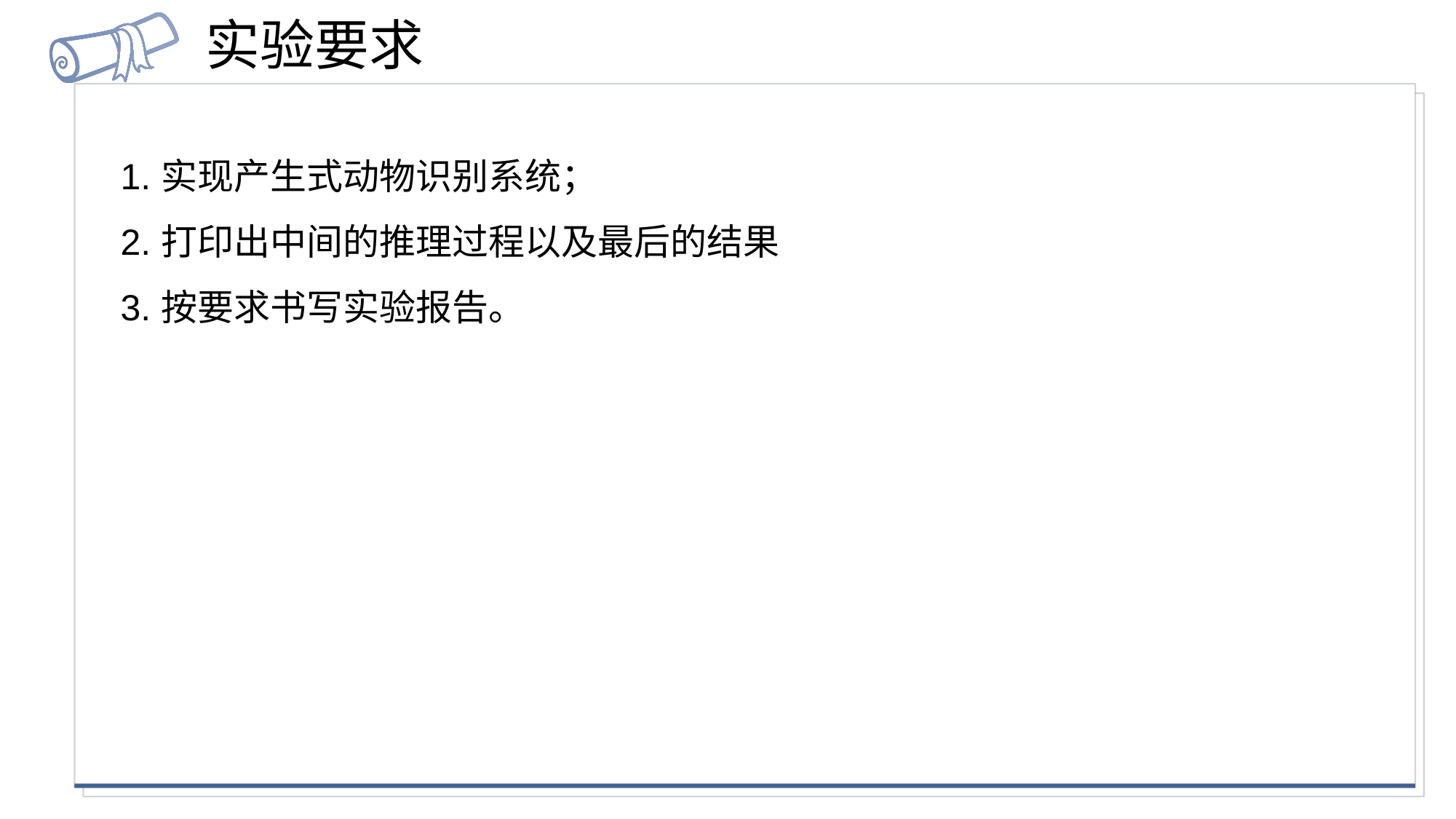

实验要求
实现产生式动物识别系统；
打印出中间的推理过程以及最后的结果
按要求书写实验报告。